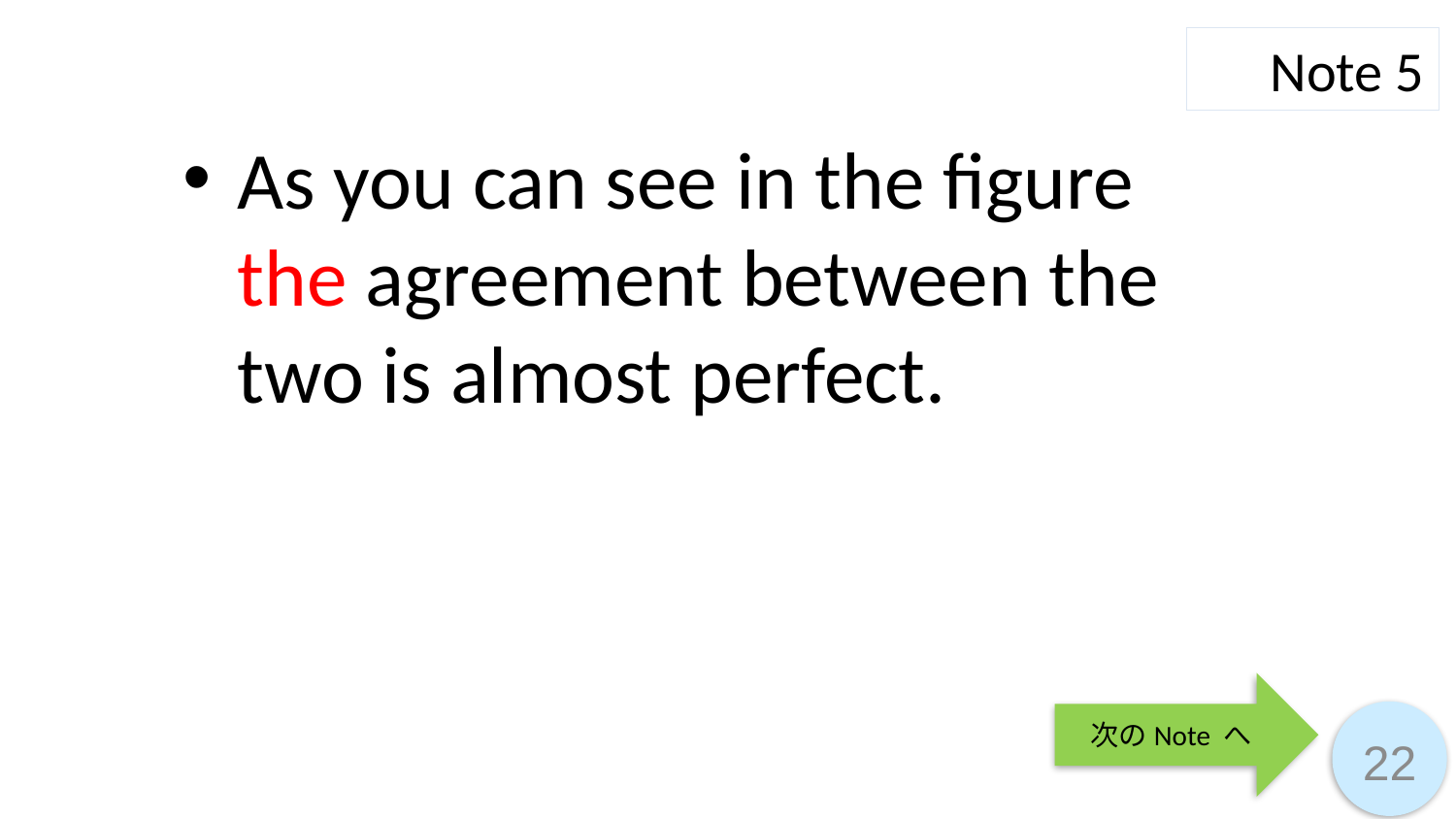

Note 5
As you can see in the figure the agreement between the two is almost perfect.
次のNote へ
22